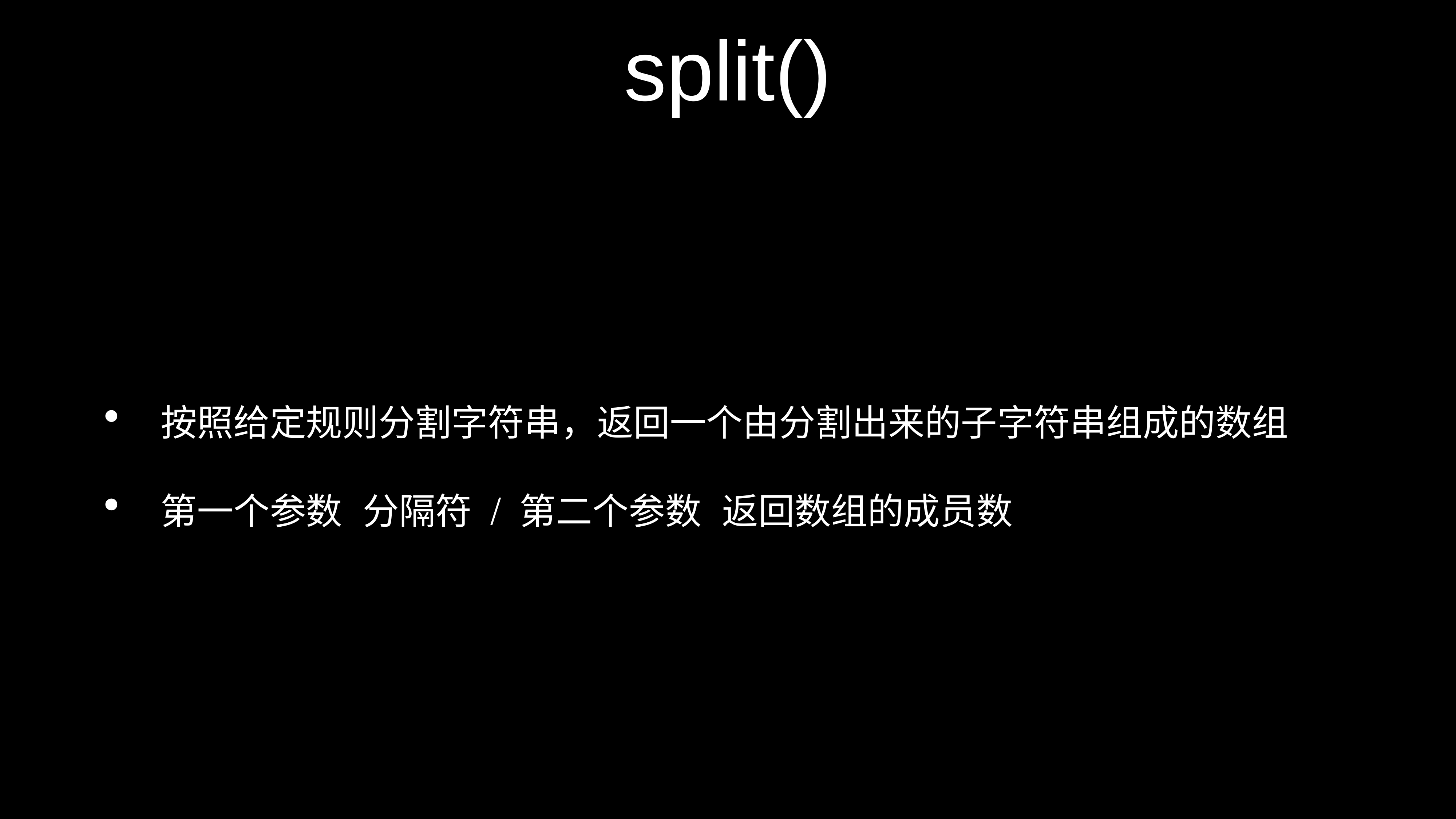

# split()
 按照给定规则分割字符串，返回一个由分割出来的子字符串组成的数组
 第一个参数  分隔符 / 第二个参数  返回数组的成员数